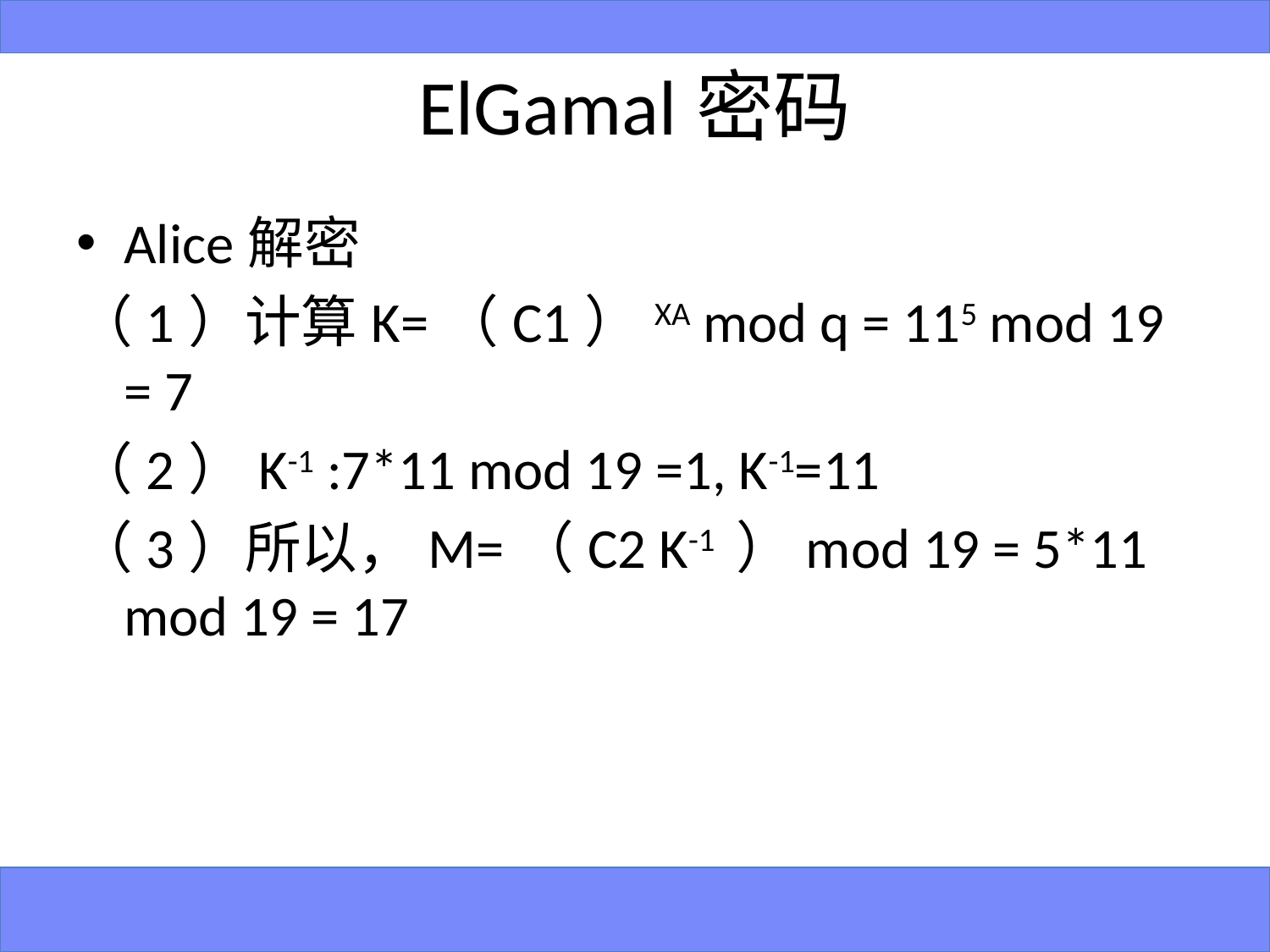

# ElGamal密码
Alice解密
（1）计算K=（C1）XA mod q = 115 mod 19 = 7
（2）K-1 :7*11 mod 19 =1, K-1=11
（3）所以，M=（C2 K-1 ）mod 19 = 5*11 mod 19 = 17